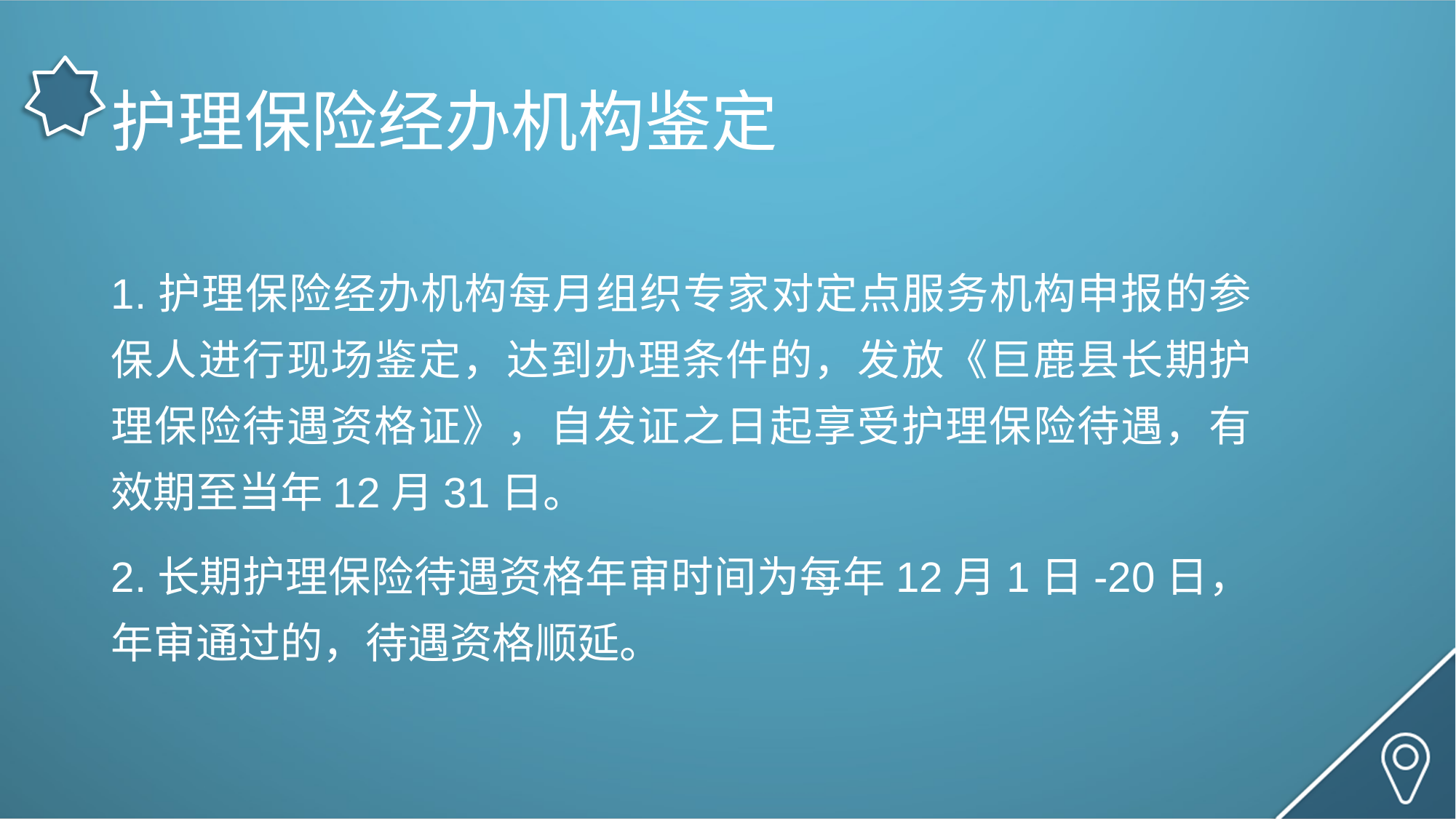

# 护理保险经办机构鉴定
1.护理保险经办机构每月组织专家对定点服务机构申报的参保人进行现场鉴定，达到办理条件的，发放《巨鹿县长期护理保险待遇资格证》，自发证之日起享受护理保险待遇，有效期至当年12月31日。
2.长期护理保险待遇资格年审时间为每年12月1日-20日，年审通过的，待遇资格顺延。